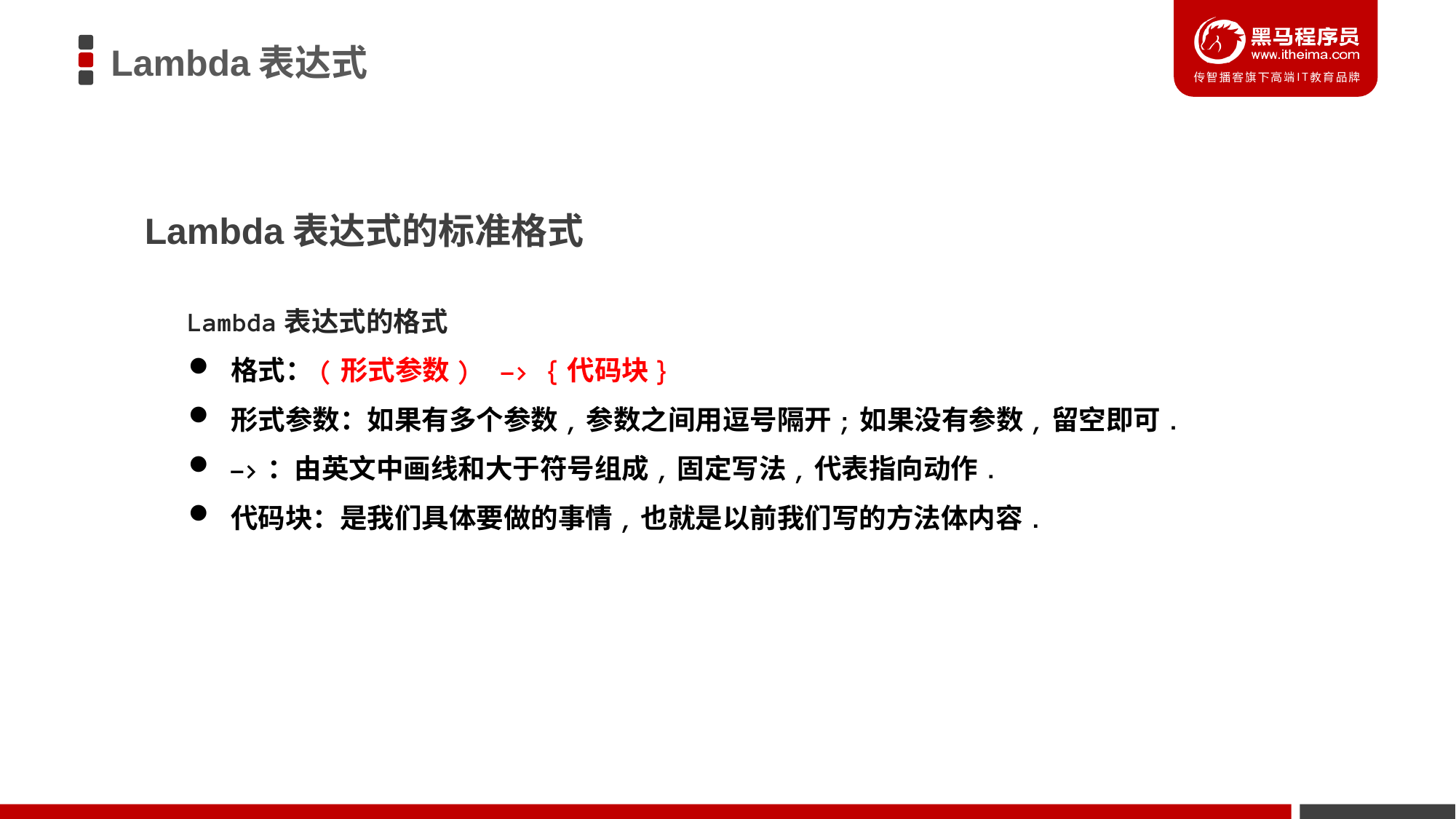

Lambda表达式
Lambda表达式的标准格式
Lambda表达式的格式
格式：(形式参数)  -> {代码块}
形式参数：如果有多个参数,参数之间用逗号隔开;如果没有参数,留空即可.
->：由英文中画线和大于符号组成,固定写法,代表指向动作.
代码块：是我们具体要做的事情,也就是以前我们写的方法体内容.